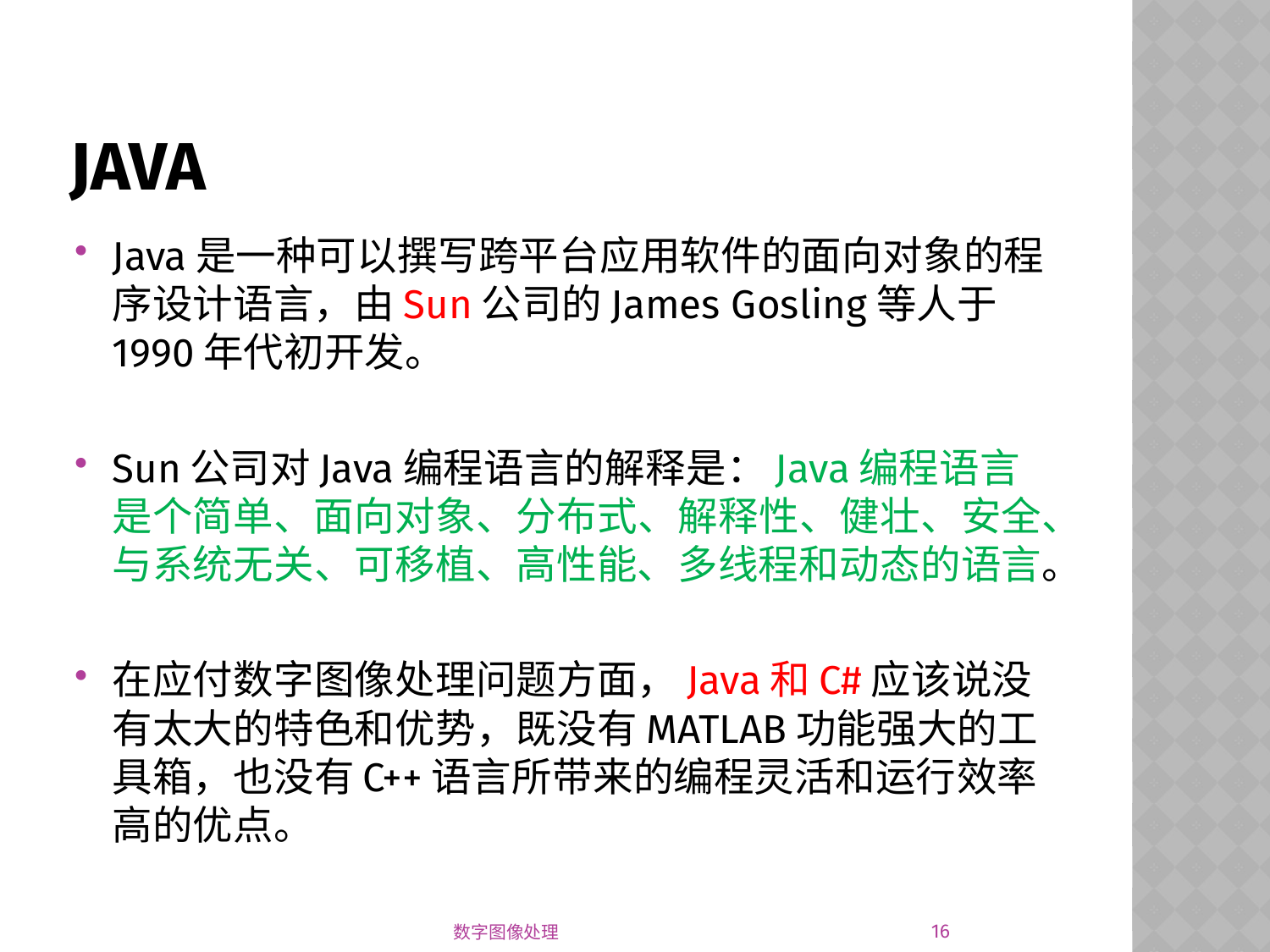

# Java
Java是一种可以撰写跨平台应用软件的面向对象的程序设计语言，由Sun公司的James Gosling等人于1990年代初开发。

Sun公司对Java编程语言的解释是：Java编程语言是个简单、面向对象、分布式、解释性、健壮、安全、与系统无关、可移植、高性能、多线程和动态的语言。

在应付数字图像处理问题方面，Java和C#应该说没有太大的特色和优势，既没有MATLAB功能强大的工具箱，也没有C++语言所带来的编程灵活和运行效率高的优点。
16
数字图像处理